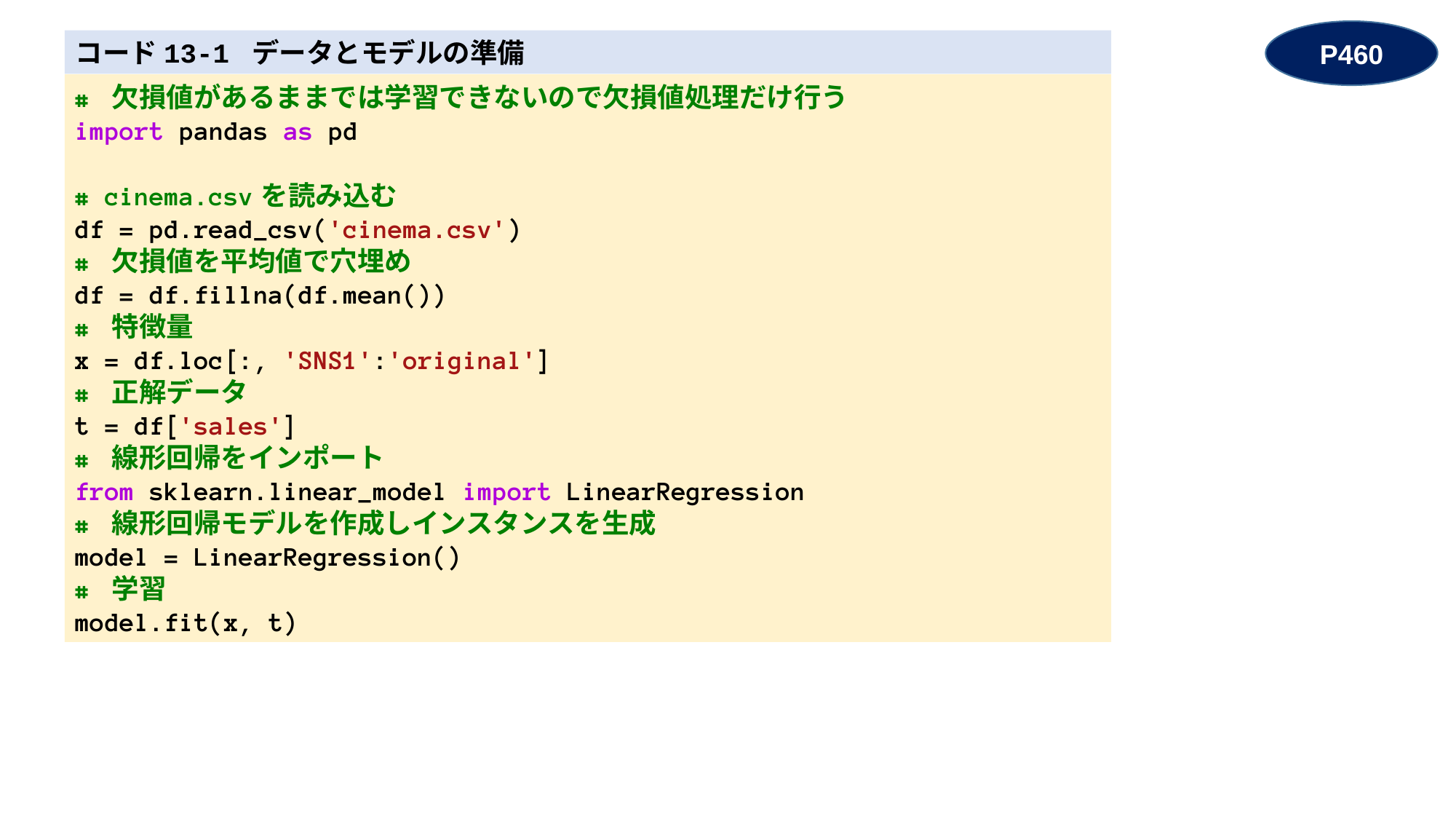

P460
コード13-1 データとモデルの準備
# 欠損値があるままでは学習できないので欠損値処理だけ行う
import pandas as pd
# cinema.csvを読み込む
df = pd.read_csv('cinema.csv')
# 欠損値を平均値で穴埋め
df = df.fillna(df.mean())
# 特徴量
x = df.loc[:, 'SNS1':'original']
# 正解データ
t = df['sales']
# 線形回帰をインポート
from sklearn.linear_model import LinearRegression
# 線形回帰モデルを作成しインスタンスを生成
model = LinearRegression()
# 学習
model.fit(x, t)